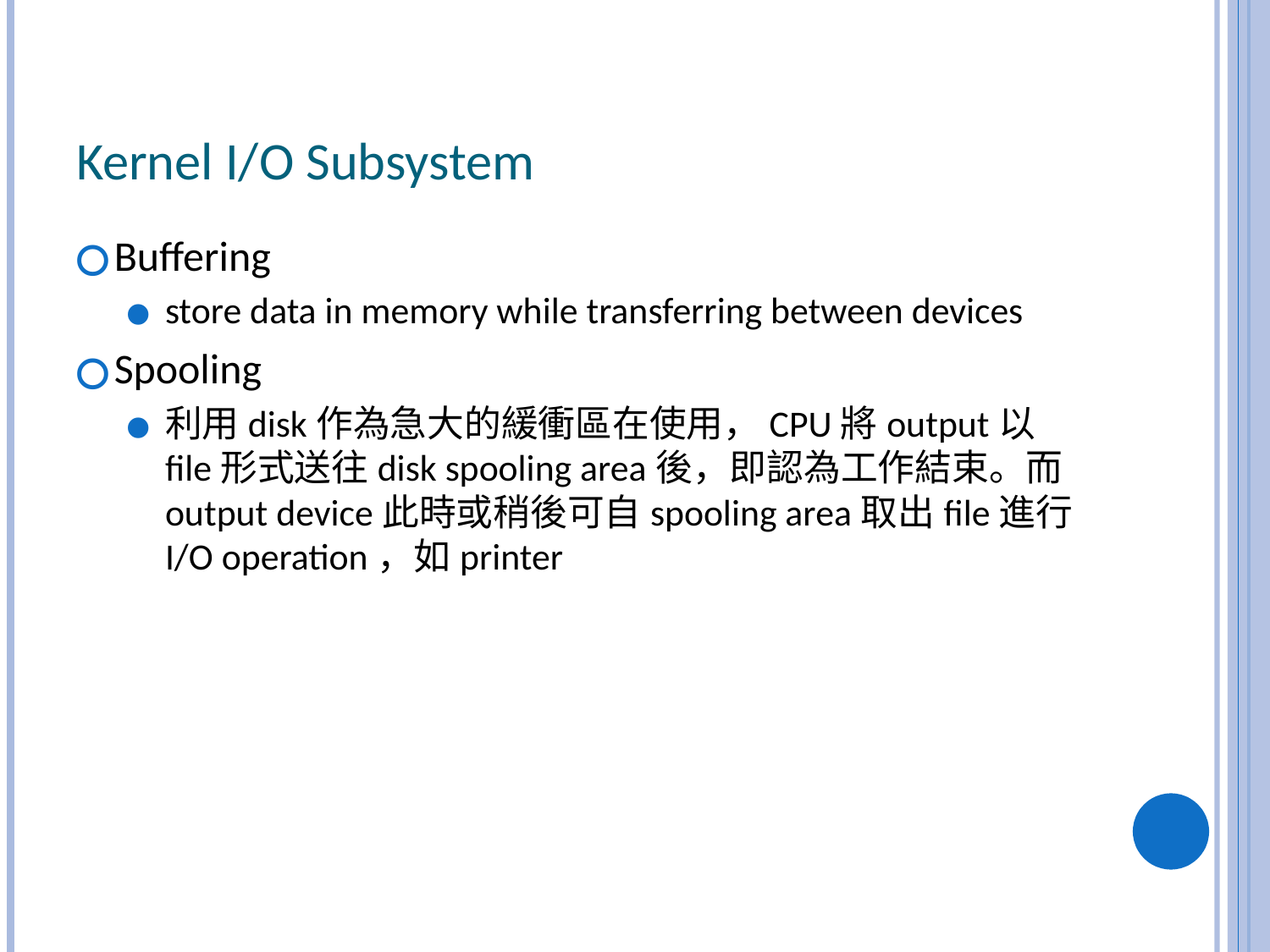

# Kernel I/O Subsystem
Buffering
store data in memory while transferring between devices
Spooling
利用disk作為急大的緩衝區在使用，CPU將output以file形式送往disk spooling area後，即認為工作結束。而output device此時或稍後可自spooling area取出file進行I/O operation，如printer